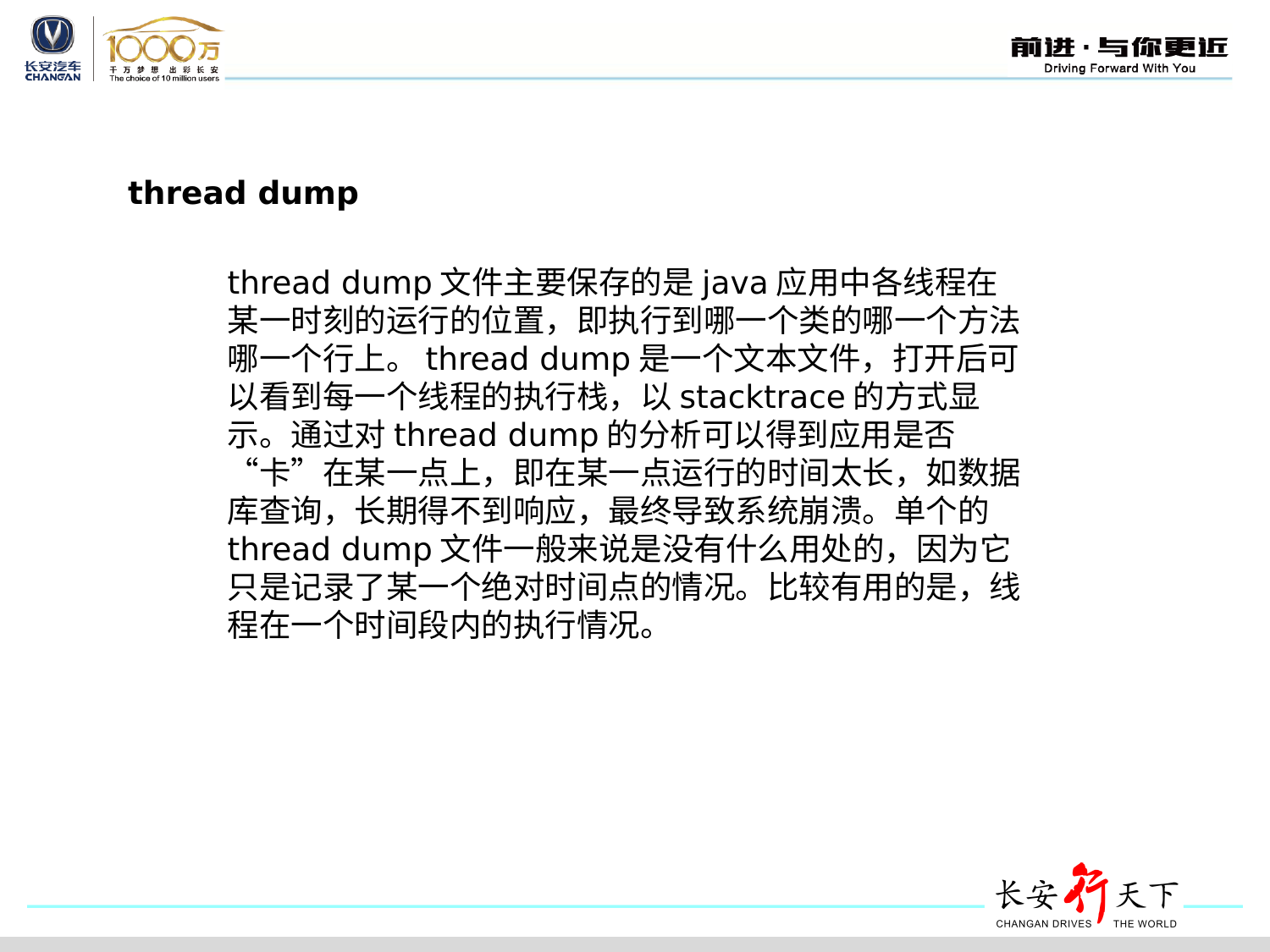

thread dump
thread dump文件主要保存的是java应用中各线程在某一时刻的运行的位置，即执行到哪一个类的哪一个方法哪一个行上。thread dump是一个文本文件，打开后可以看到每一个线程的执行栈，以stacktrace的方式显示。通过对thread dump的分析可以得到应用是否“卡”在某一点上，即在某一点运行的时间太长，如数据库查询，长期得不到响应，最终导致系统崩溃。单个的thread dump文件一般来说是没有什么用处的，因为它只是记录了某一个绝对时间点的情况。比较有用的是，线程在一个时间段内的执行情况。